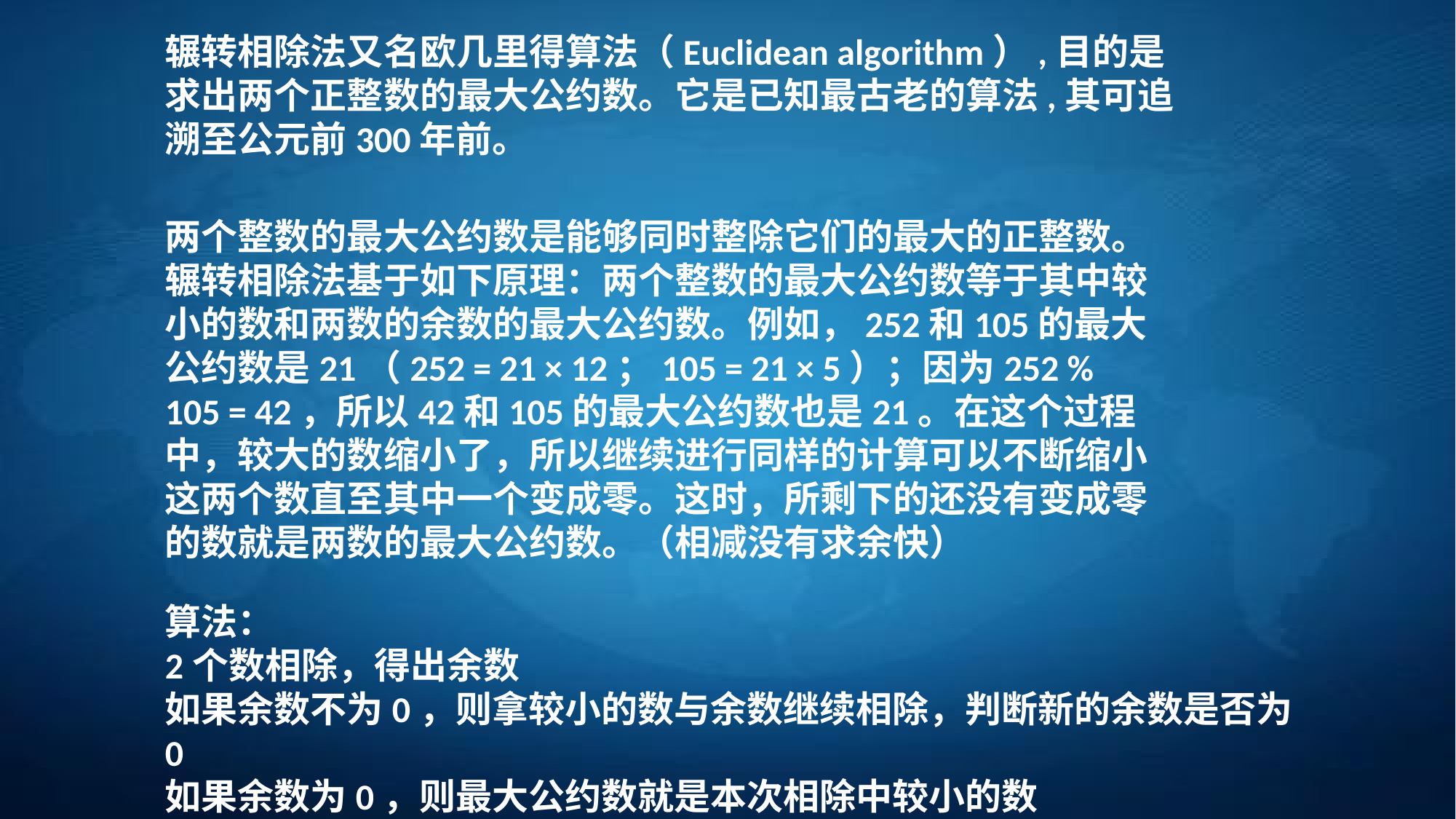

辗转相除法又名欧几里得算法（Euclidean algorithm）,目的是求出两个正整数的最大公约数。它是已知最古老的算法,其可追溯至公元前300年前。
两个整数的最大公约数是能够同时整除它们的最大的正整数。辗转相除法基于如下原理：两个整数的最大公约数等于其中较小的数和两数的余数的最大公约数。例如，252和105的最大公约数是21（252 = 21 × 12；105 = 21 × 5）；因为252 % 105 = 42，所以42和105的最大公约数也是21。在这个过程中，较大的数缩小了，所以继续进行同样的计算可以不断缩小这两个数直至其中一个变成零。这时，所剩下的还没有变成零的数就是两数的最大公约数。（相减没有求余快）
算法：
2个数相除，得出余数
如果余数不为0，则拿较小的数与余数继续相除，判断新的余数是否为0
如果余数为0，则最大公约数就是本次相除中较小的数